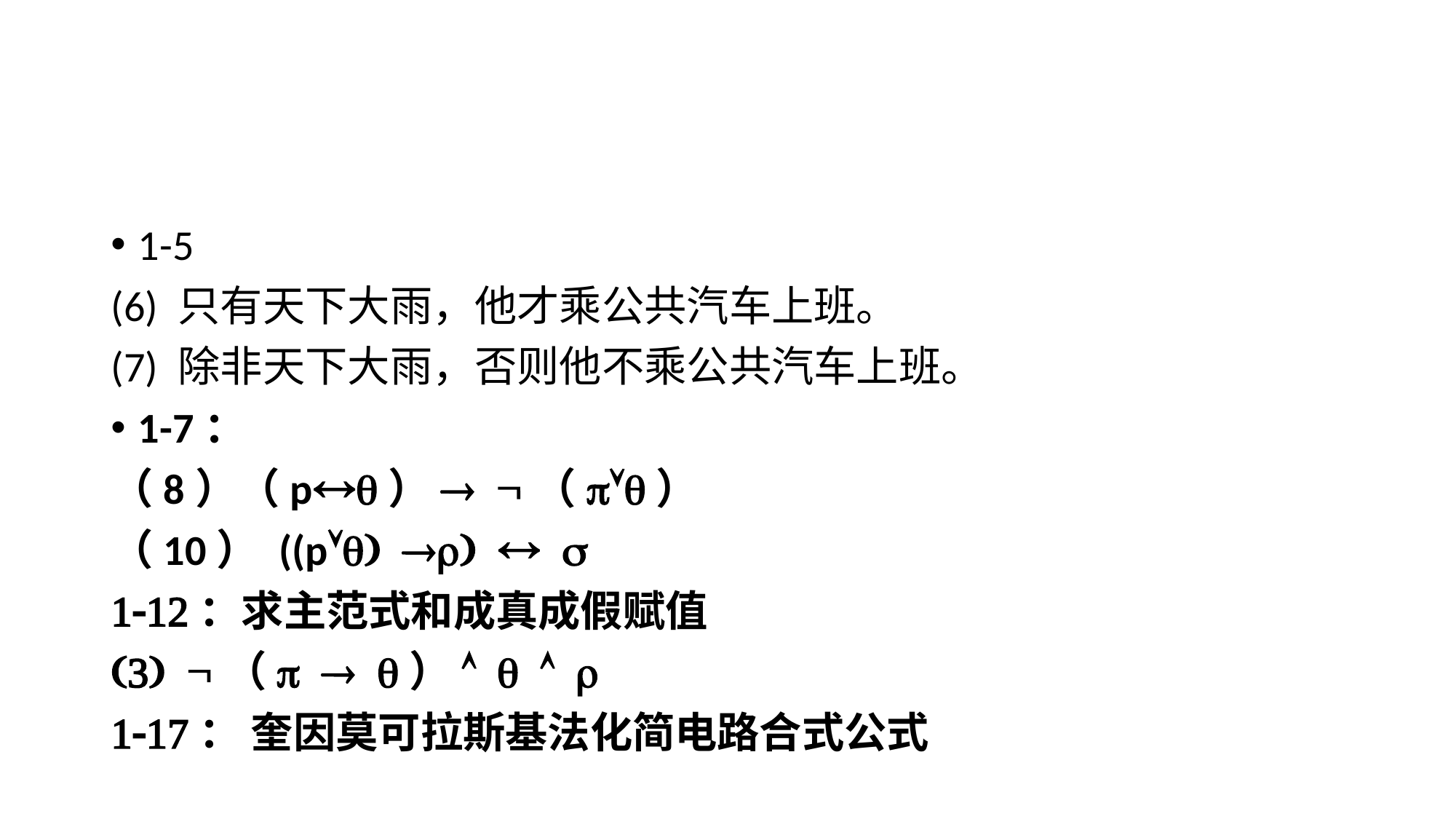

#
1-5
(6) 只有天下大雨，他才乘公共汽车上班。
(7) 除非天下大雨，否则他不乘公共汽车上班。
1-7：
（8）（p↔q）→ ¬（p∨q）
（10） ((p∨q) →r) ↔ s
1-12：求主范式和成真成假赋值
(3) ¬（p → q）∧ q ∧ r
1-17： 奎因莫可拉斯基法化简电路合式公式